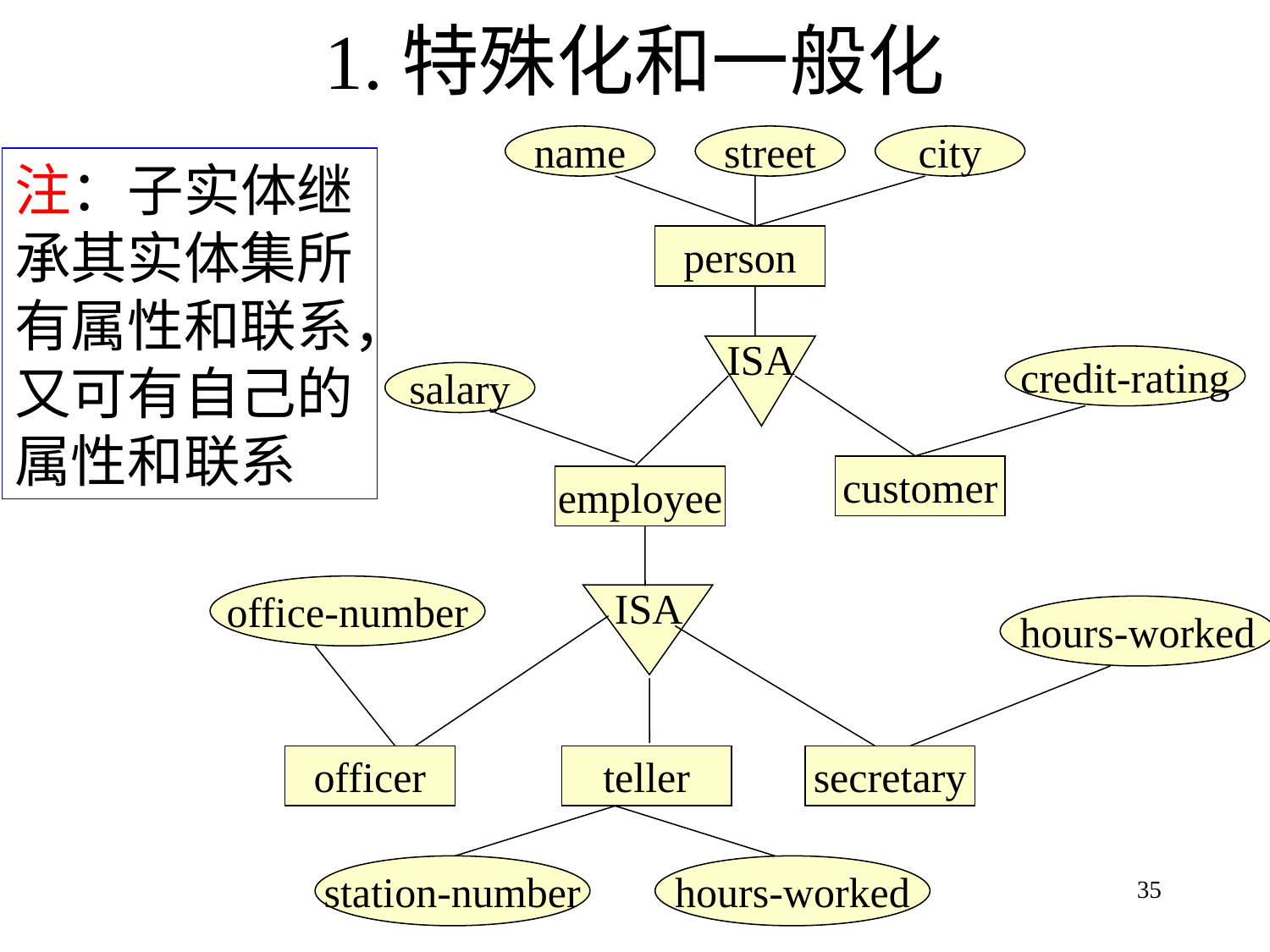

# 1.特殊化和一般化
name
street
city

person

ISA
credit-rating
salary

customer
employee

office-number
ISA
hours-worked

officer
teller
secretary

station-number
hours-worked
注：子实体继承其实体集所有属性和联系，又可有自己的属性和联系
35